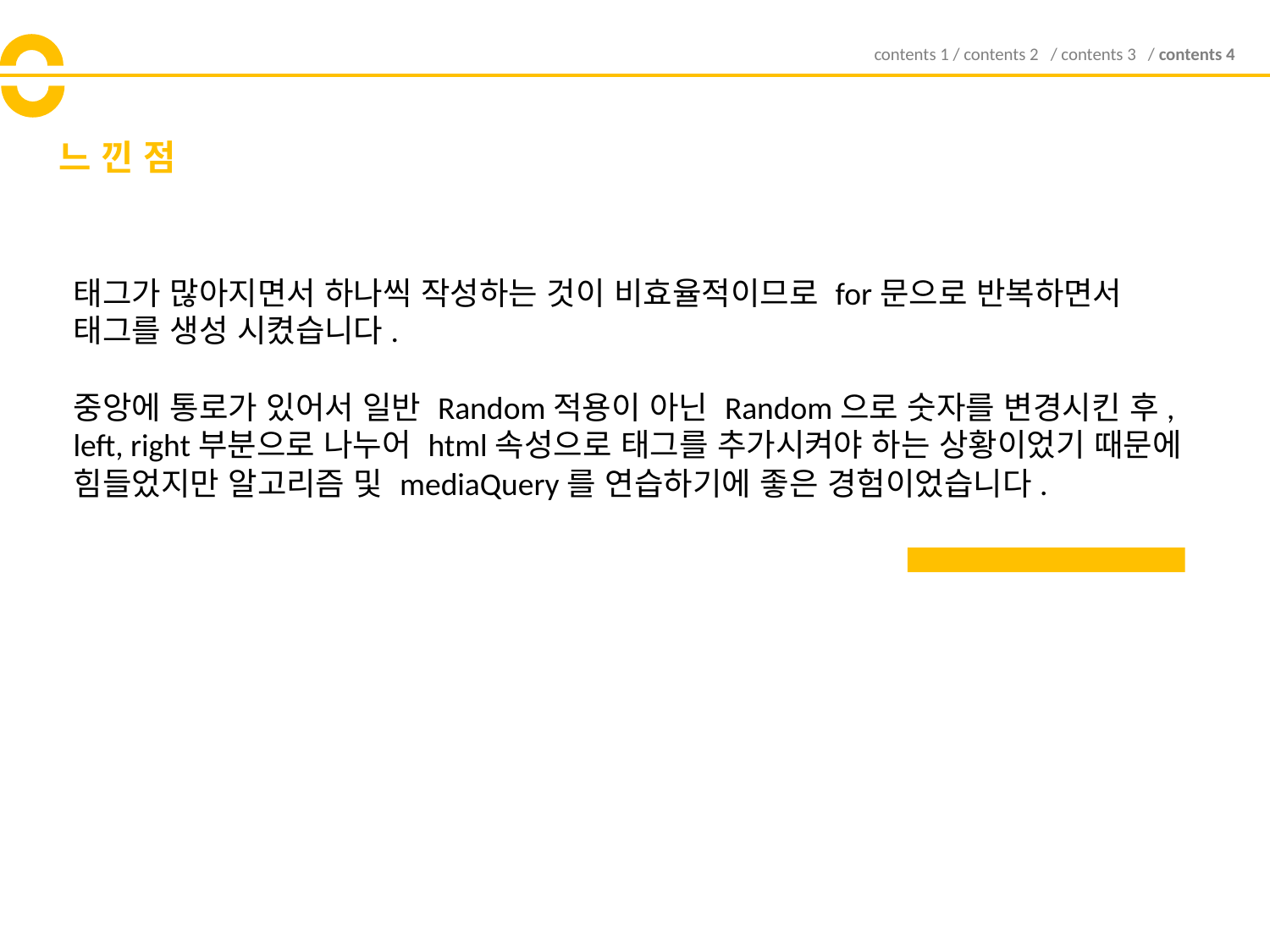

contents 1 / contents 2   / contents 3   / contents 4

# 느 낀 점
태그가 많아지면서 하나씩 작성하는 것이 비효율적이므로 for문으로 반복하면서 태그를 생성 시켰습니다.

중앙에 통로가 있어서 일반 Random적용이 아닌 Random으로 숫자를 변경시킨 후, left, right부분으로 나누어 html속성으로 태그를 추가시켜야 하는 상황이었기 때문에 힘들었지만 알고리즘 및 mediaQuery를 연습하기에 좋은 경험이었습니다.